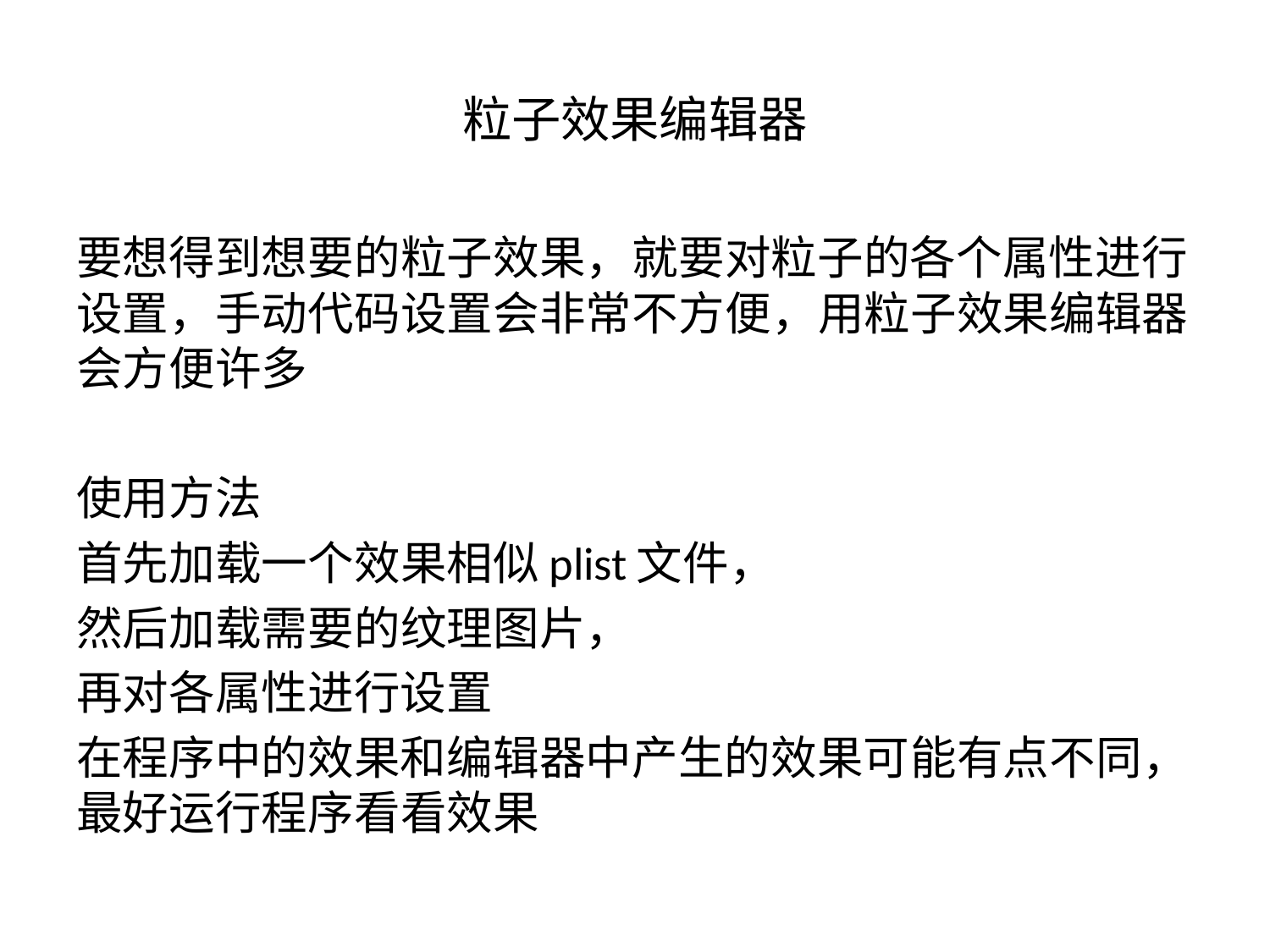

# 粒子效果编辑器
要想得到想要的粒子效果，就要对粒子的各个属性进行设置，手动代码设置会非常不方便，用粒子效果编辑器会方便许多

使用方法
首先加载一个效果相似plist文件，
然后加载需要的纹理图片，
再对各属性进行设置
在程序中的效果和编辑器中产生的效果可能有点不同，最好运行程序看看效果